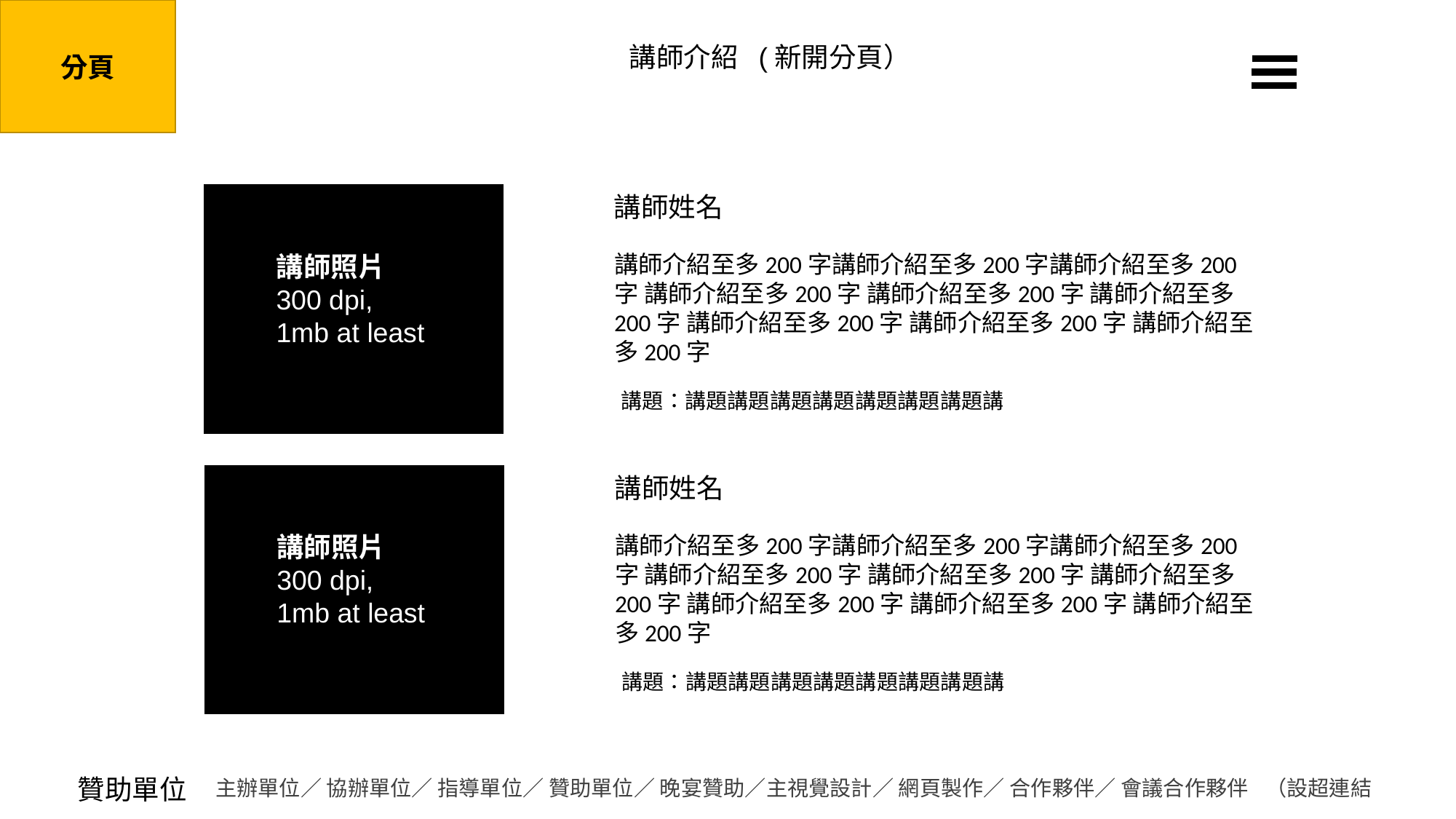

分頁
講師介紹  (新開分頁）

講師姓名
講師照片
300 dpi,
1mb at least
講師介紹至多200字講師介紹至多200字講師介紹至多200字 講師介紹至多200字 講師介紹至多200字 講師介紹至多200字 講師介紹至多200字 講師介紹至多200字 講師介紹至多200字

講題：講題講題講題講題講題講題講題講

講師姓名
講師照片
300 dpi,
1mb at least
講師介紹至多200字講師介紹至多200字講師介紹至多200字 講師介紹至多200字 講師介紹至多200字 講師介紹至多200字 講師介紹至多200字 講師介紹至多200字 講師介紹至多200字

講題：講題講題講題講題講題講題講題講
贊助單位
主辦單位／ 協辦單位／ 指導單位／ 贊助單位／ 晚宴贊助／主視覺設計／ 網頁製作／ 合作夥伴／ 會議合作夥伴   （設超連結